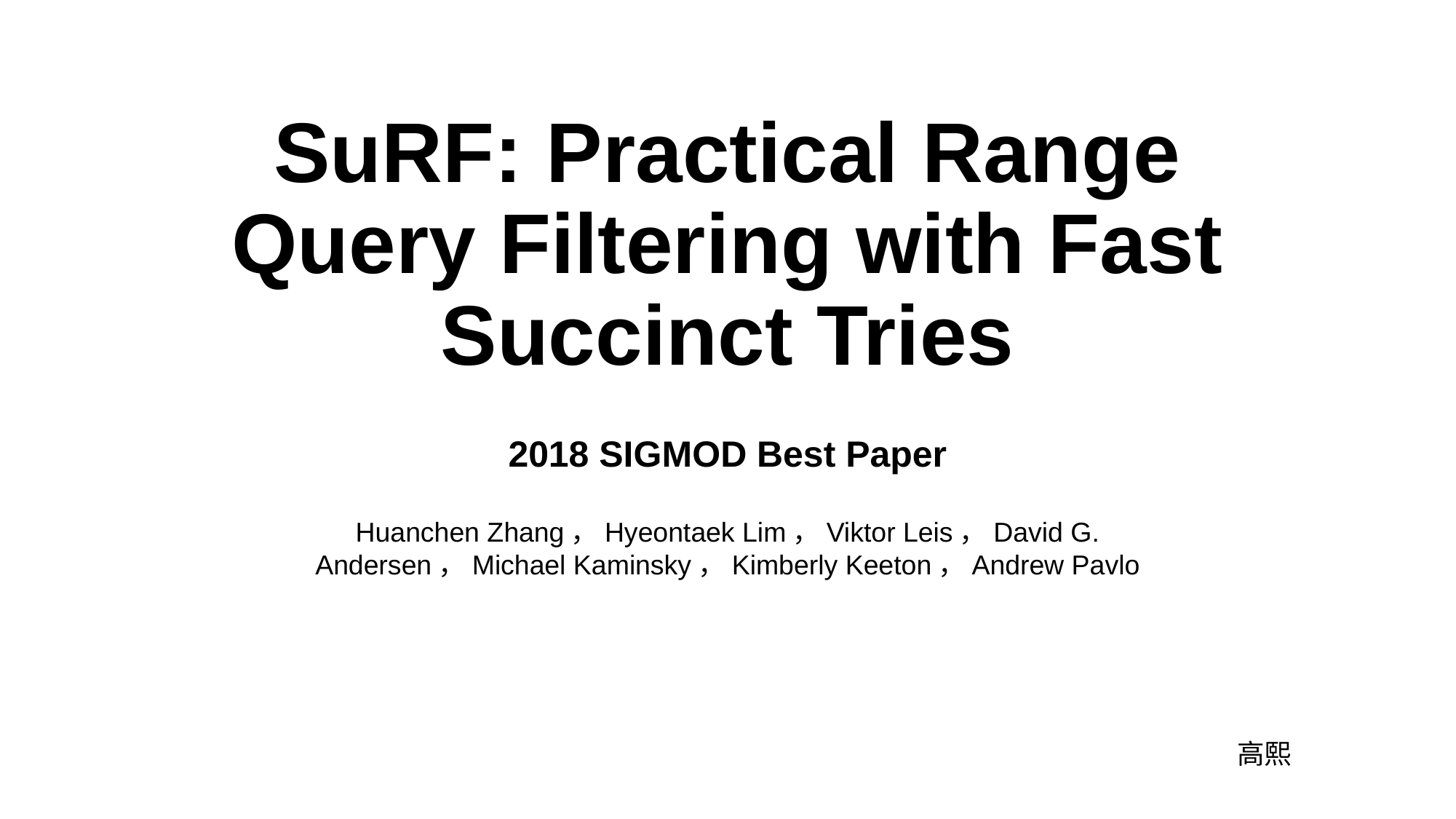

# SuRF: Practical Range Query Filtering with Fast Succinct Tries
2018 SIGMOD Best Paper
Huanchen Zhang，Hyeontaek Lim，Viktor Leis，David G. Andersen，Michael Kaminsky，Kimberly Keeton，Andrew Pavlo
高熙